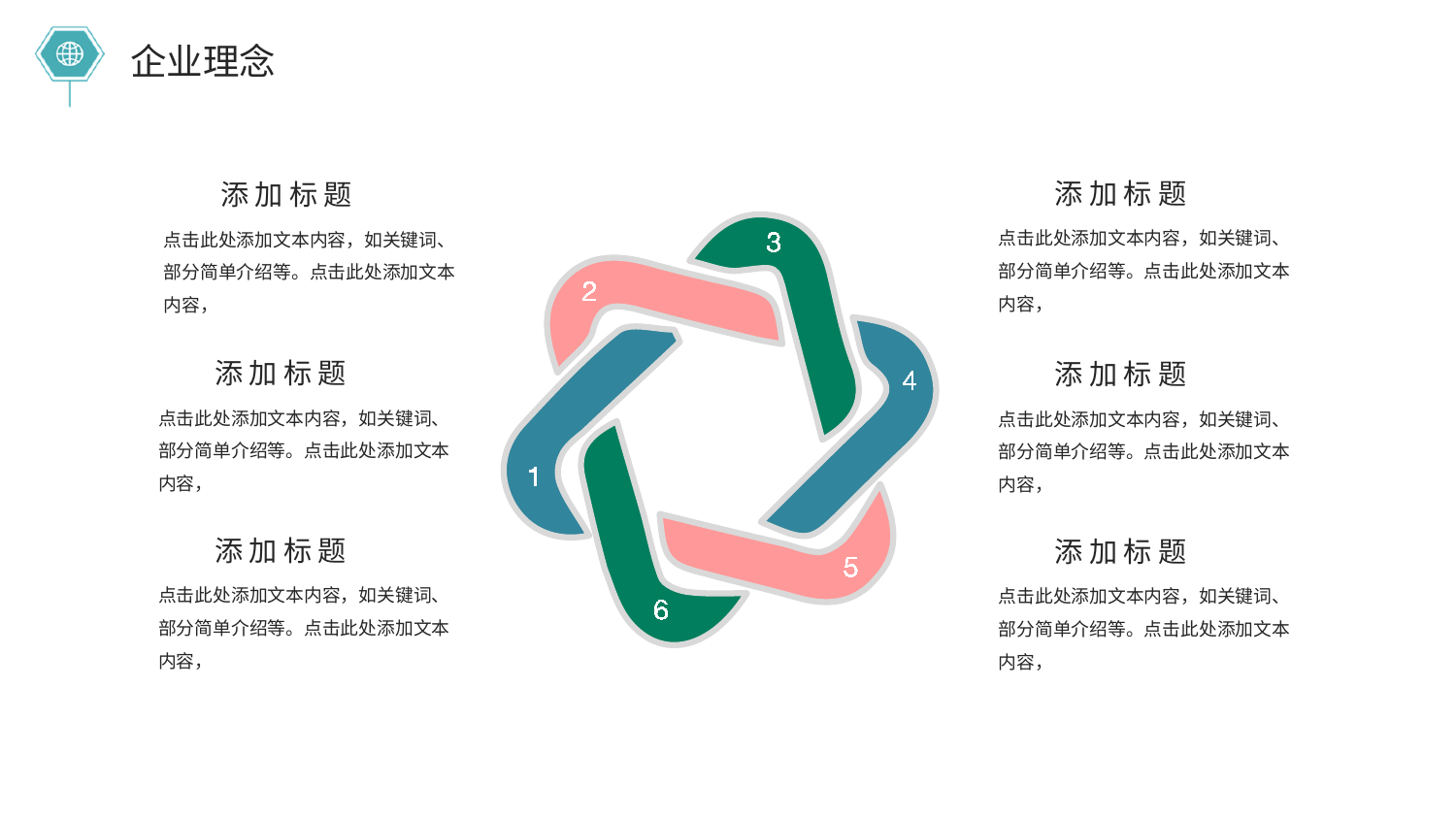

企业理念
添加标题
添加标题

点击此处添加文本内容，如关键词、部分简单介绍等。点击此处添加文本内容，
点击此处添加文本内容，如关键词、部分简单介绍等。点击此处添加文本内容，

添加标题
添加标题

点击此处添加文本内容，如关键词、部分简单介绍等。点击此处添加文本内容，
点击此处添加文本内容，如关键词、部分简单介绍等。点击此处添加文本内容，

添加标题
添加标题

点击此处添加文本内容，如关键词、部分简单介绍等。点击此处添加文本内容，
点击此处添加文本内容，如关键词、部分简单介绍等。点击此处添加文本内容，